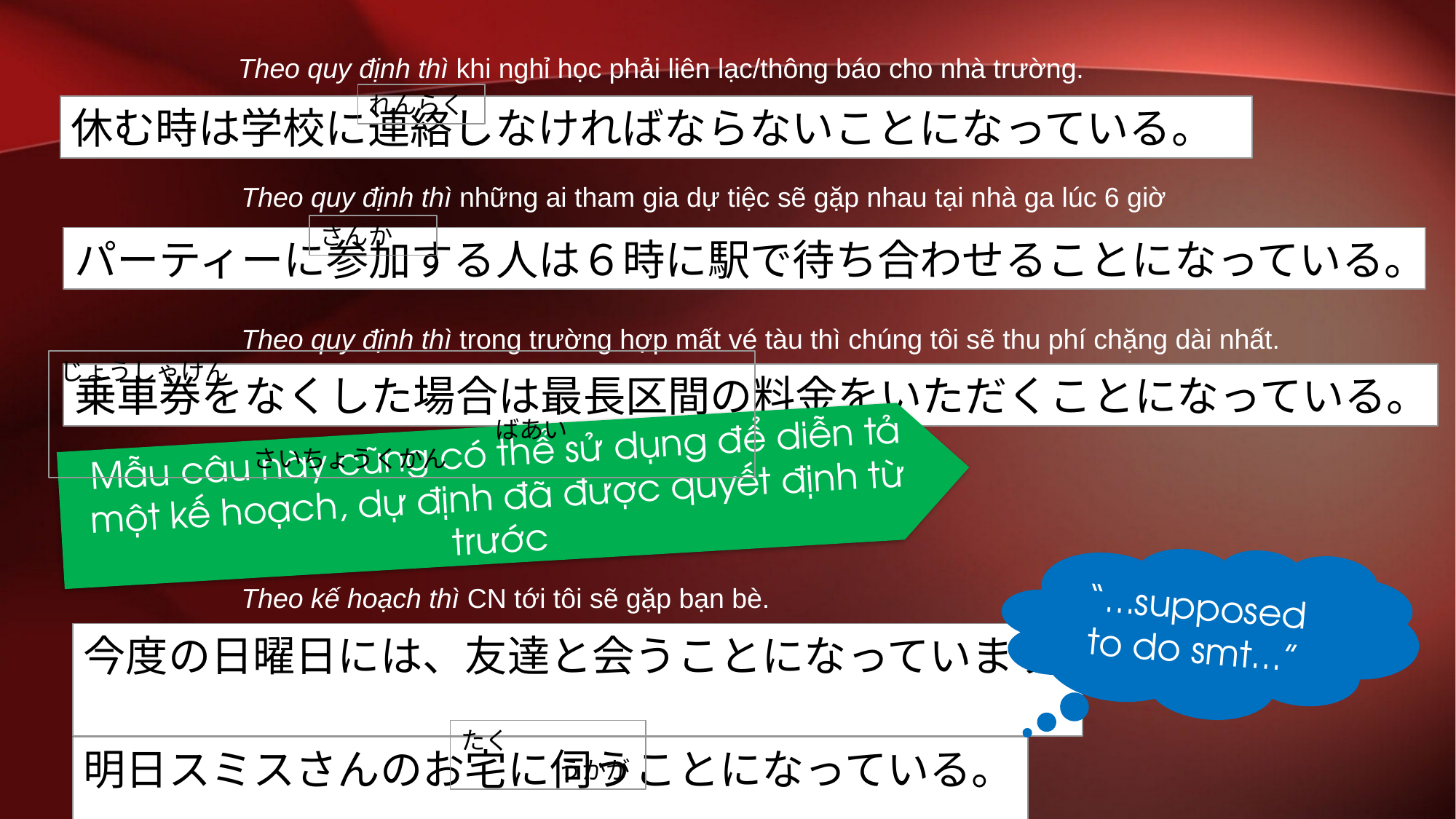

Theo quy định thì khi nghỉ học phải liên lạc/thông báo cho nhà trường.
れんらく
休む時は学校に連絡しなければならないことになっている。
Theo quy định thì những ai tham gia dự tiệc sẽ gặp nhau tại nhà ga lúc 6 giờ
さんか
パーティーに参加する人は６時に駅で待ち合わせることになっている。
Theo quy định thì trong trường hợp mất vé tàu thì chúng tôi sẽ thu phí chặng dài nhất.
じょうしゃけん　　　　　　　　　　　　　　　　　　　　　　　　　　　　　　　　　　　　　　　　　　　　　　　　　　　　　　　　　　　　　　　　　　　ばあい　　　　　　　　　　　　　　　さいちょうくかん
乗車券をなくした場合は最長区間の料金をいただくことになっている。
Mẫu câu này cũng có thể sử dụng để diễn tả một kế hoạch, dự định đã được quyết định từ trước
“…supposed to do smt…”
Theo kế hoạch thì CN tới tôi sẽ gặp bạn bè.
今度の日曜日には、友達と会うことになっています。
Theo kế hoạch thì ngày mai tôi sẽ tới nhà anh Smith.
たく　　　　　　　　　うかが
明日スミスさんのお宅に伺うことになっている。